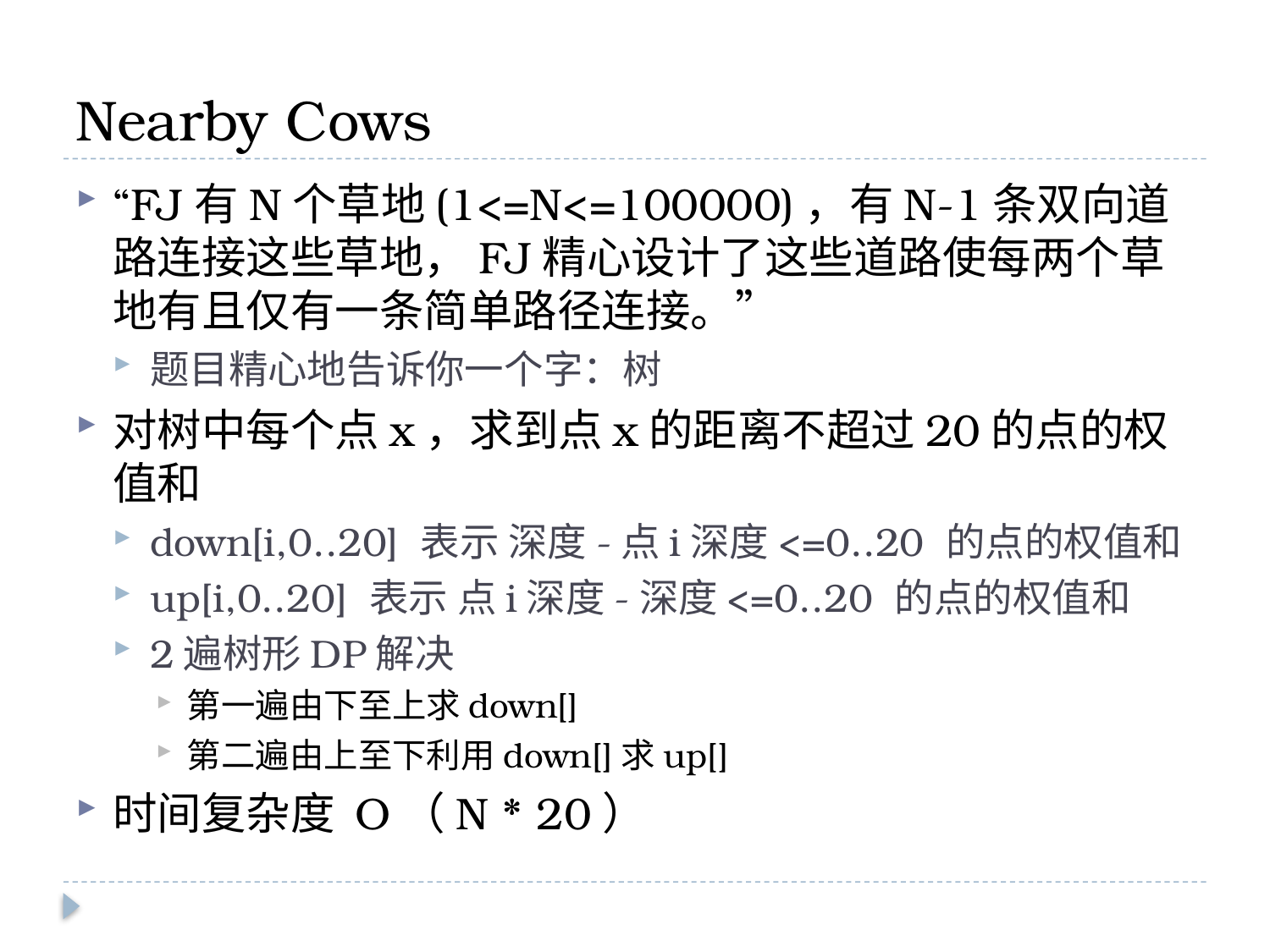

# Nearby Cows
“FJ有N个草地(1<=N<=100000)，有N-1条双向道路连接这些草地，FJ精心设计了这些道路使每两个草地有且仅有一条简单路径连接。”
题目精心地告诉你一个字：树
对树中每个点x，求到点x的距离不超过20的点的权值和
down[i,0..20] 表示 深度-点i深度<=0..20 的点的权值和
up[i,0..20] 表示 点i深度-深度<=0..20 的点的权值和
2遍树形DP解决
第一遍由下至上求down[]
第二遍由上至下利用down[]求up[]
时间复杂度 O（N * 20）